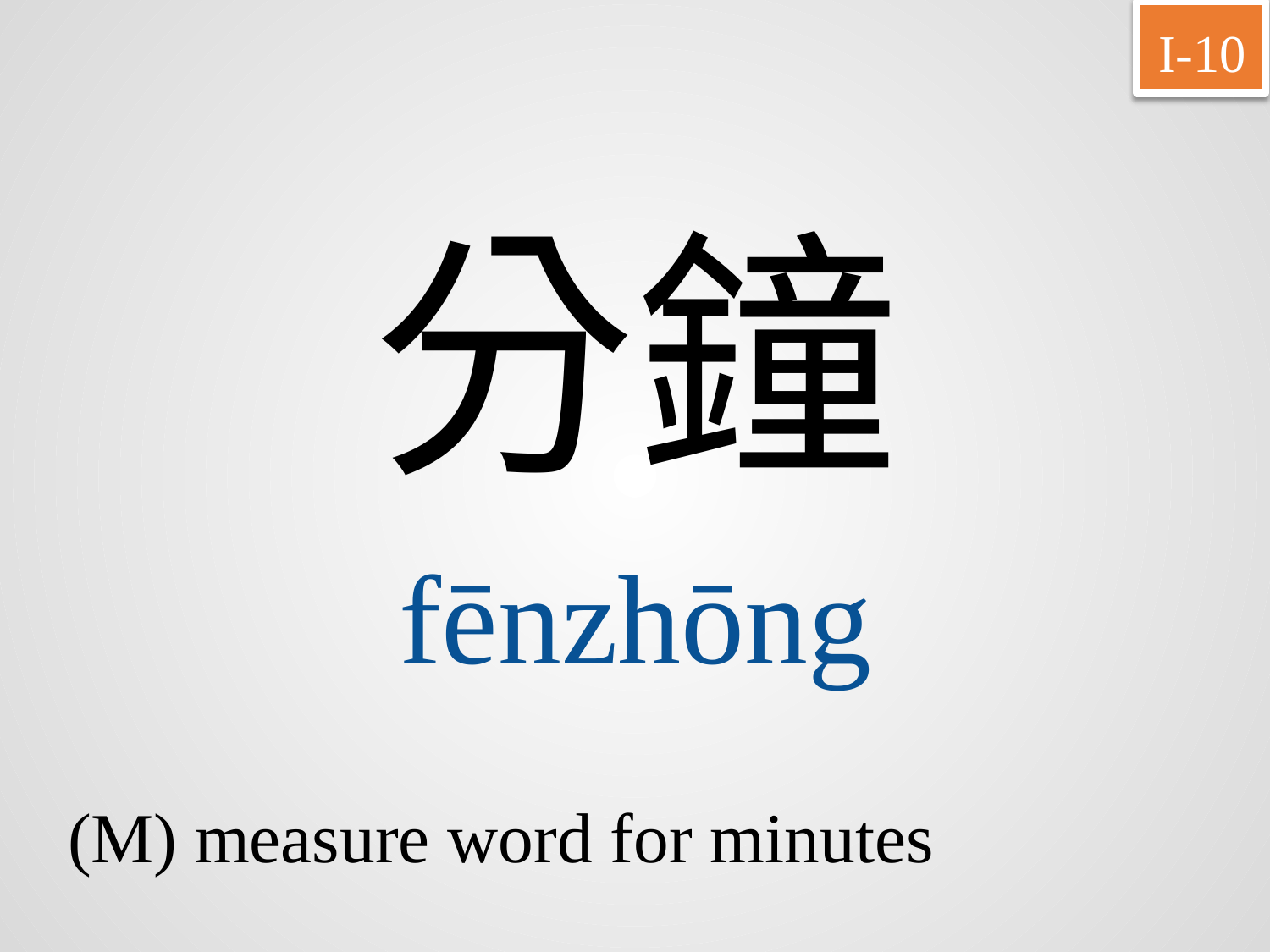

I-10

分鐘
fēnzhōng
(M) measure word for minutes